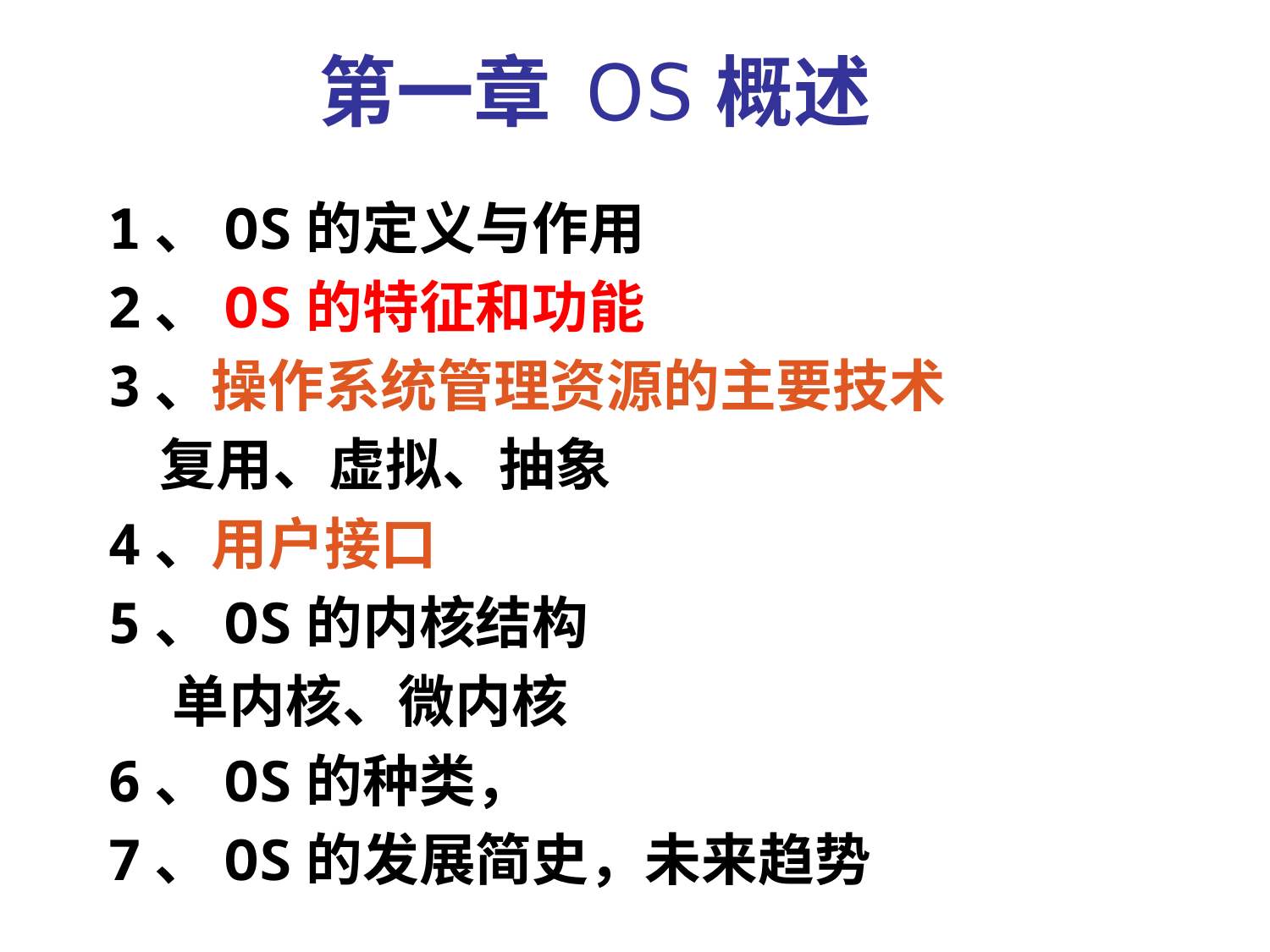

# 第一章 OS概述
1、OS的定义与作用
2、OS的特征和功能
3、操作系统管理资源的主要技术
   复用、虚拟、抽象
4、用户接口
5、OS的内核结构
    单内核、微内核
6、OS的种类，
7、OS的发展简史，未来趋势